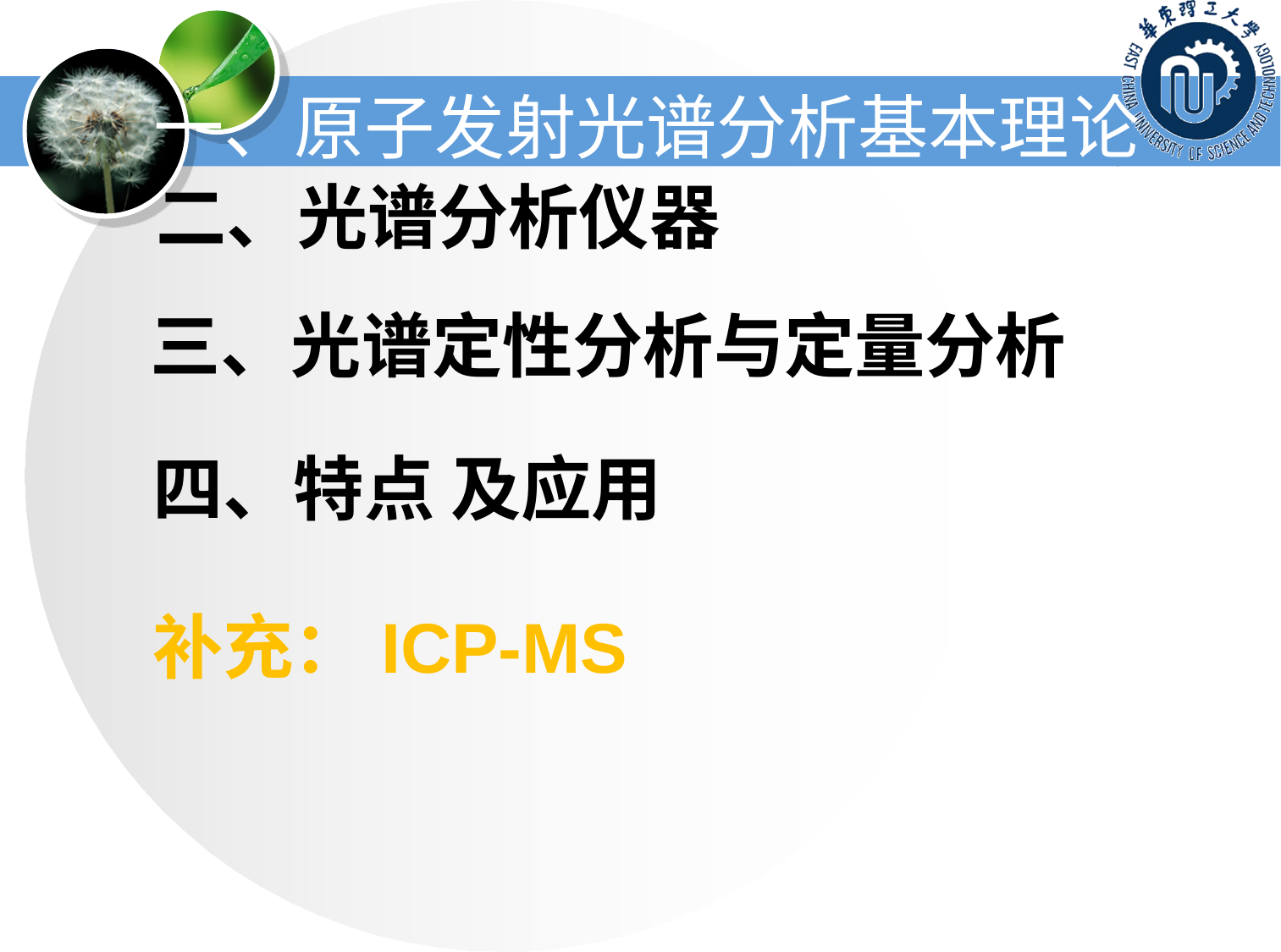

一、原子发射光谱分析基本理论
二、光谱分析仪器
三、光谱定性分析与定量分析
四、特点 及应用
补充：ICP-MS